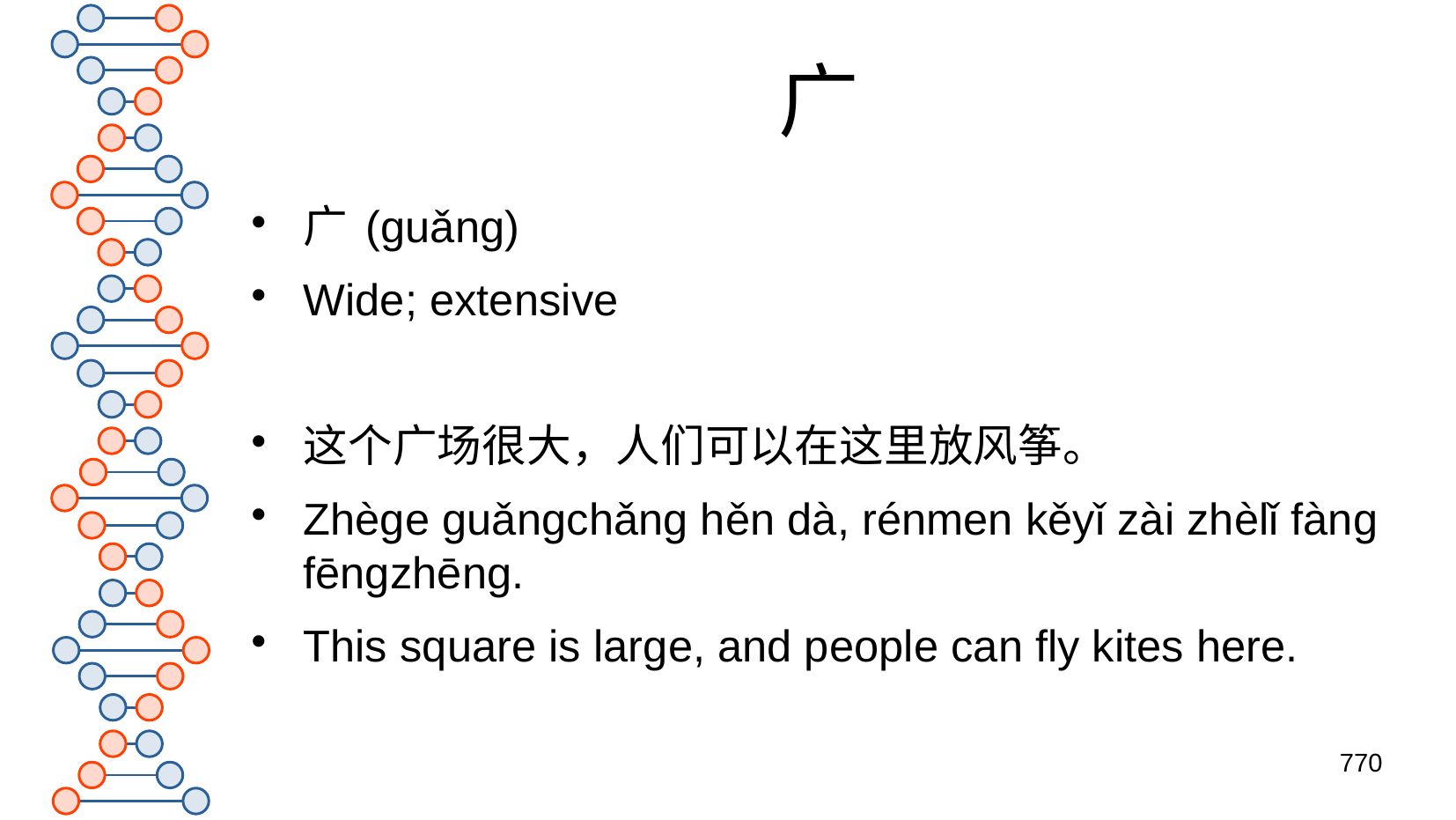

# 广
广 (guǎng)
Wide; extensive

这个广场很大，人们可以在这里放风筝。
Zhège guǎngchǎng hěn dà, rénmen kěyǐ zài zhèlǐ fàng fēngzhēng.
This square is large, and people can fly kites here.

770